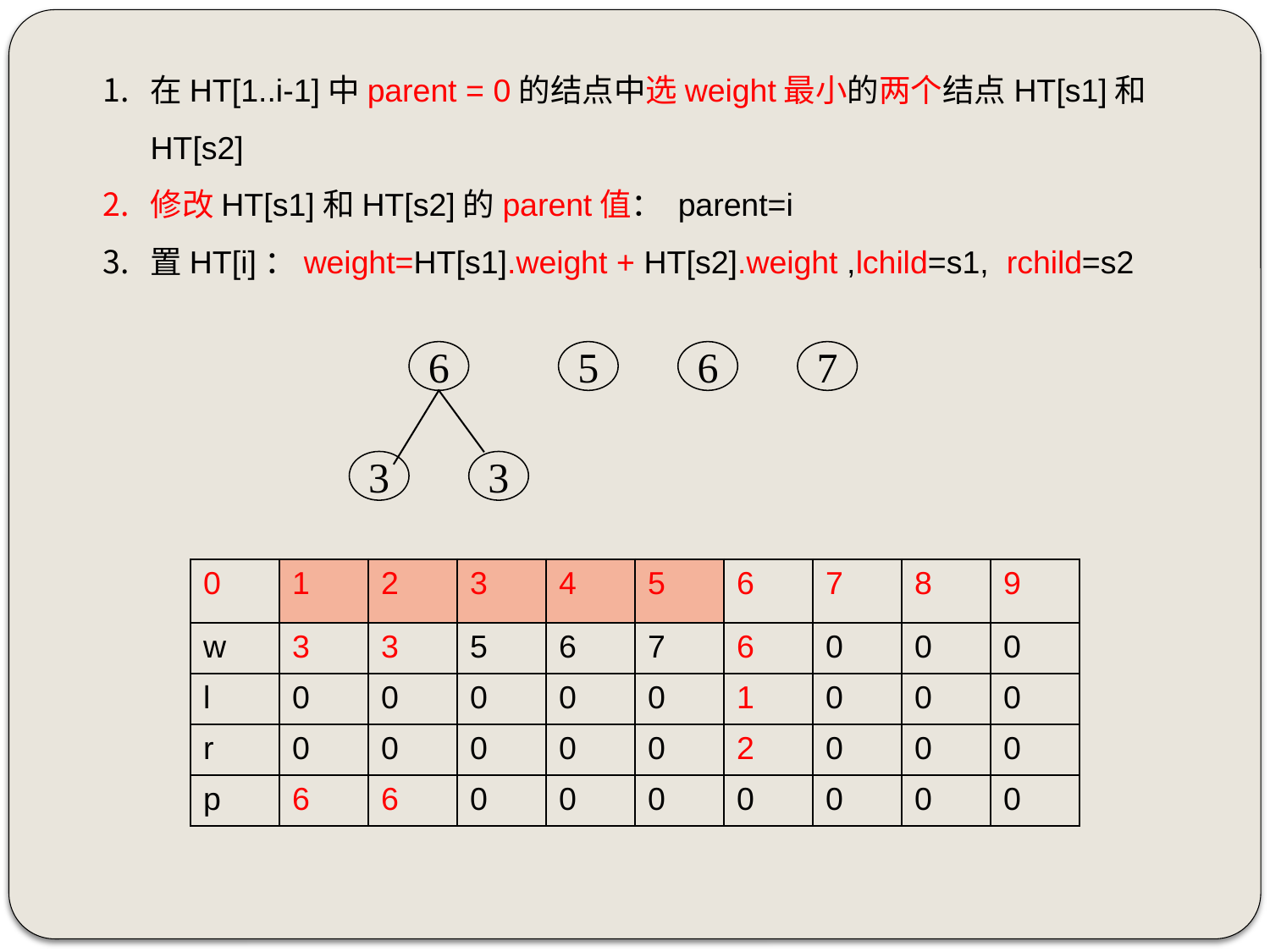

在HT[1..i-1]中parent = 0的结点中选weight最小的两个结点HT[s1]和HT[s2]
修改HT[s1]和HT[s2]的parent值： parent=i
置HT[i]：weight=HT[s1].weight + HT[s2].weight ,lchild=s1,  rchild=s2
6
5
6
7

3
3
| 0 | 1 | 2 | 3 | 4 | 5 | 6 | 7 | 8 | 9 |
| --- | --- | --- | --- | --- | --- | --- | --- | --- | --- |
| w | 3 | 3 | 5 | 6 | 7 | 6 | 0 | 0 | 0 |
| l | 0 | 0 | 0 | 0 | 0 | 1 | 0 | 0 | 0 |
| r | 0 | 0 | 0 | 0 | 0 | 2 | 0 | 0 | 0 |
| p | 6 | 6 | 0 | 0 | 0 | 0 | 0 | 0 | 0 |